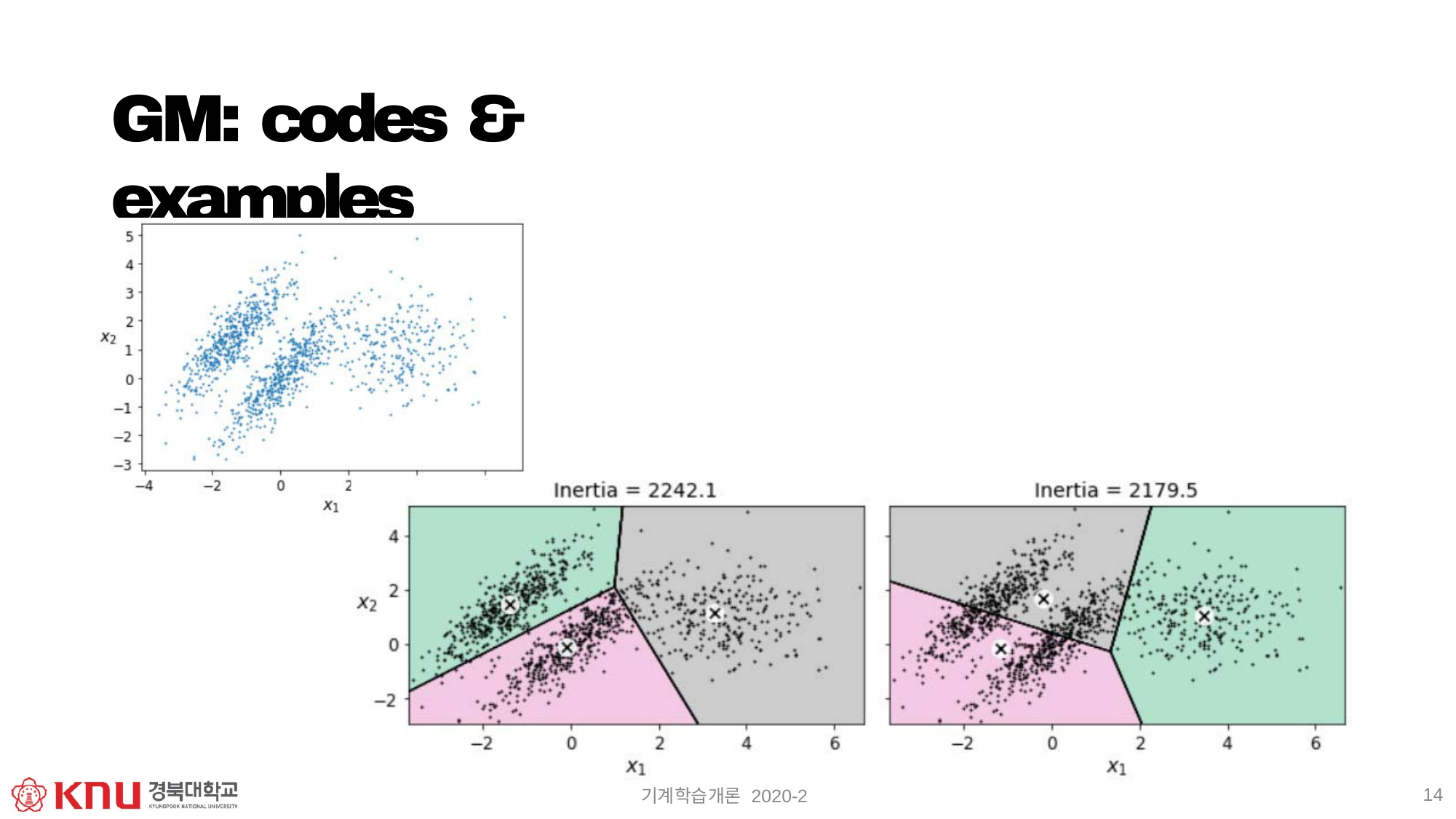

# GM: codes & examples

14
기계학습개론 2020-2